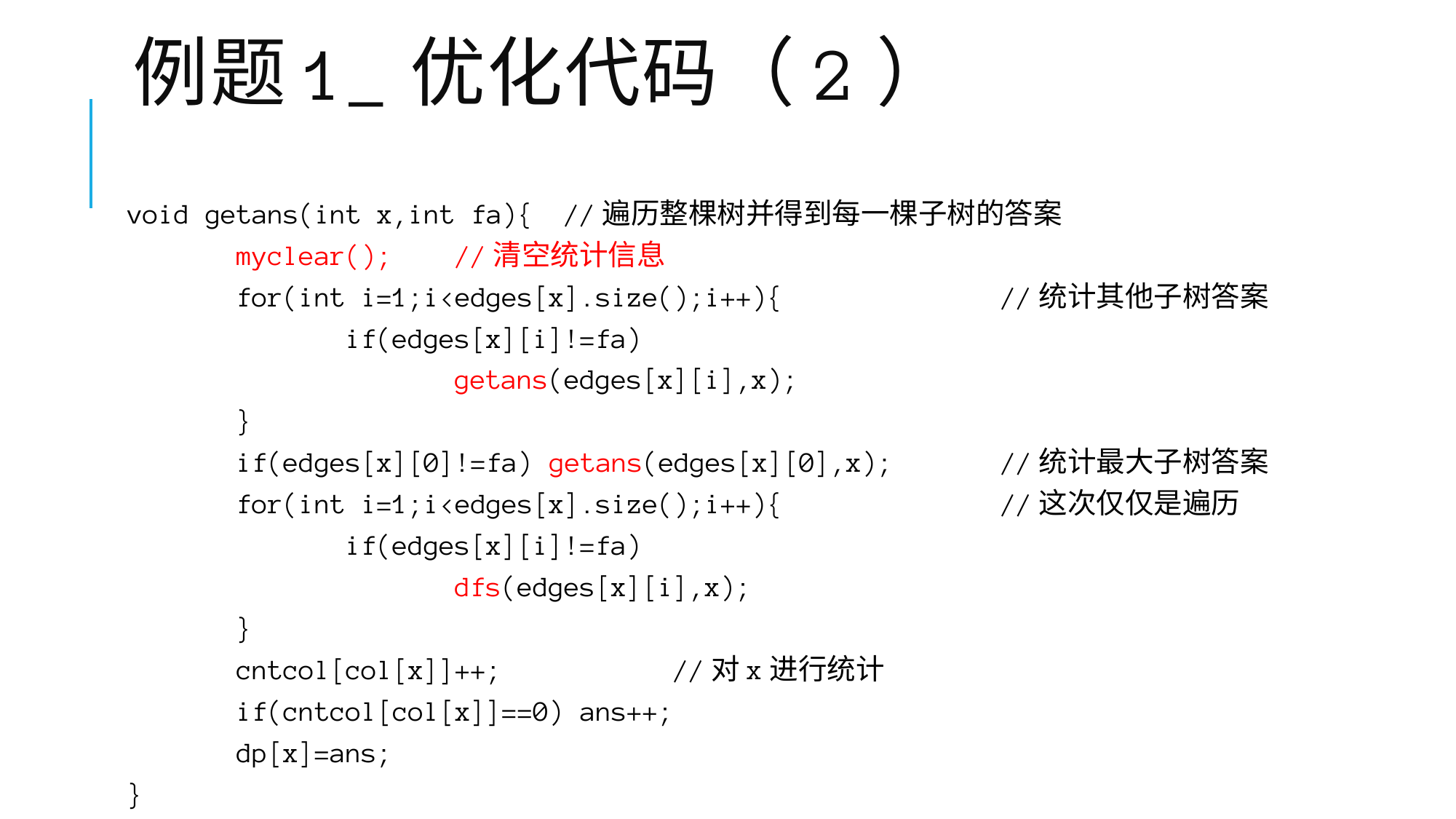

# 例题1_优化代码（2）
void getans(int x,int fa){	//遍历整棵树并得到每一棵子树的答案
	myclear();	//清空统计信息
	for(int i=1;i<edges[x].size();i++){		//统计其他子树答案
		if(edges[x][i]!=fa)
			getans(edges[x][i],x);
	}
	if(edges[x][0]!=fa) getans(edges[x][0],x);	//统计最大子树答案
	for(int i=1;i<edges[x].size();i++){		//这次仅仅是遍历
		if(edges[x][i]!=fa)
			dfs(edges[x][i],x);
	}
	cntcol[col[x]]++;		//对x进行统计
	if(cntcol[col[x]]==0) ans++;
	dp[x]=ans;
}